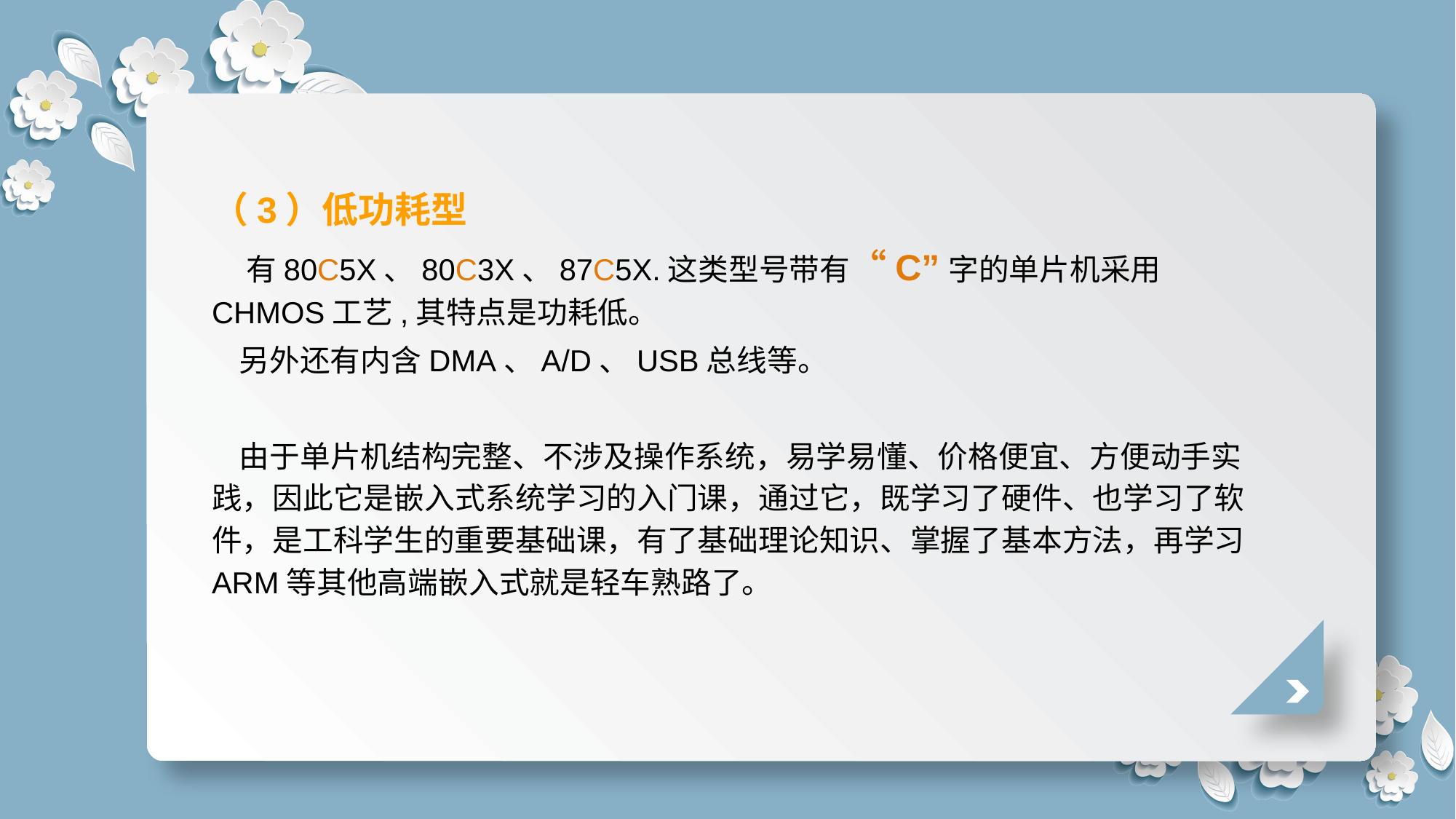

（3）低功耗型
    有80C5X、80C3X、87C5X.这类型号带有“C”字的单片机采用CHMOS工艺,其特点是功耗低。
   另外还有内含DMA、A/D、USB总线等。

   由于单片机结构完整、不涉及操作系统，易学易懂、价格便宜、方便动手实践，因此它是嵌入式系统学习的入门课，通过它，既学习了硬件、也学习了软件，是工科学生的重要基础课，有了基础理论知识、掌握了基本方法，再学习ARM等其他高端嵌入式就是轻车熟路了。

延时符